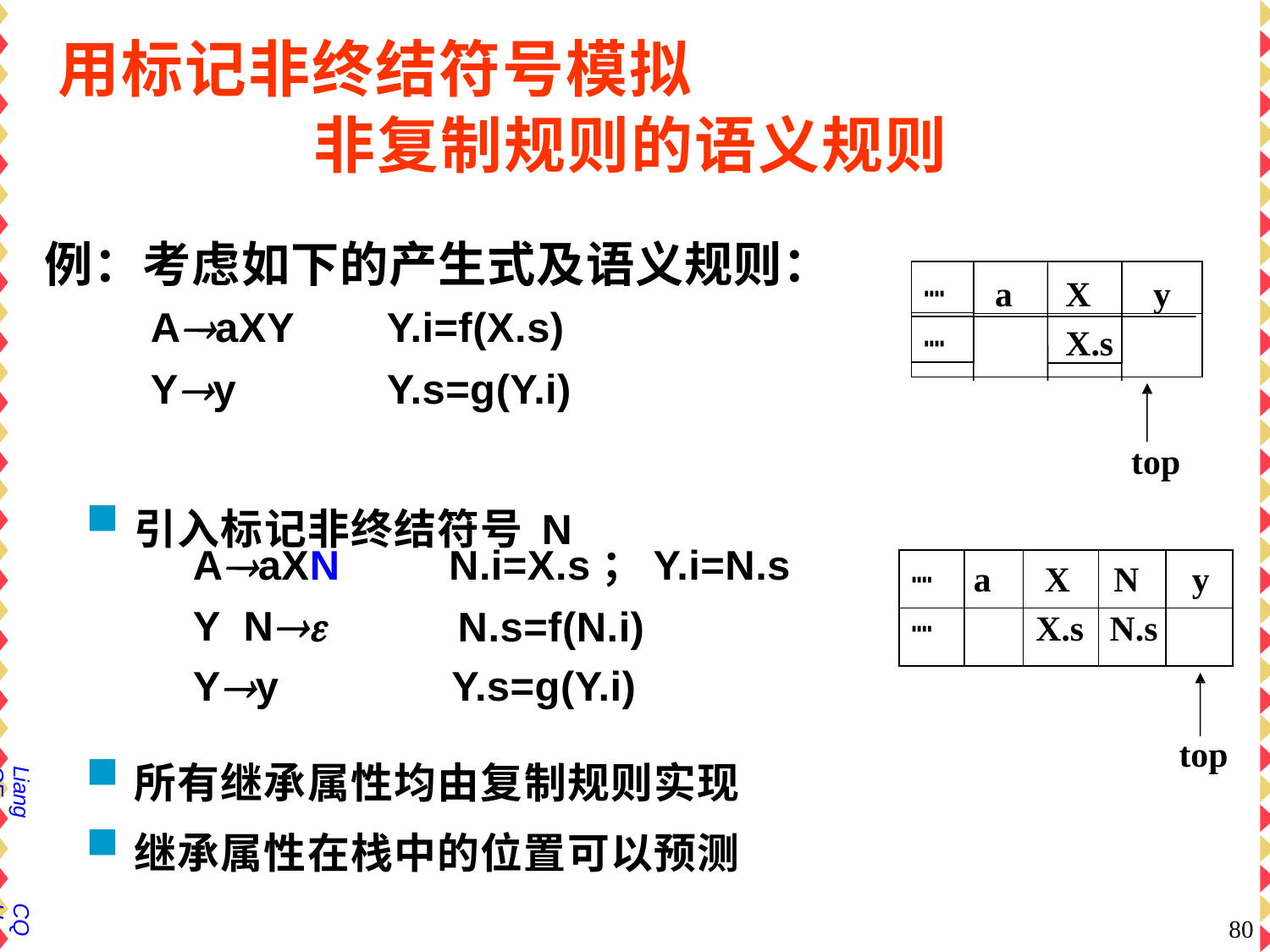

# 用标记非终结符号模拟
非复制规则的语义规则
例：考虑如下的产生式及语义规则：

┉
a
X
y

A→aXY	Y.i=f(X.s)
Y→y	Y.s=g(Y.i)

┉
X.s

top
引入标记非终结符号N
A→aXNY  N→ε Y→y
N.i=X.s；Y.i=N.s  N.s=f(N.i)
Y.s=g(Y.i)
| ┉ | a | X | N | y |
| --- | --- | --- | --- | --- |
| ┉ |  | X.s | N.s |  |

所有继承属性均由复制规则实现
top
Liang GE
继承属性在栈中的位置可以预测
CQU
80